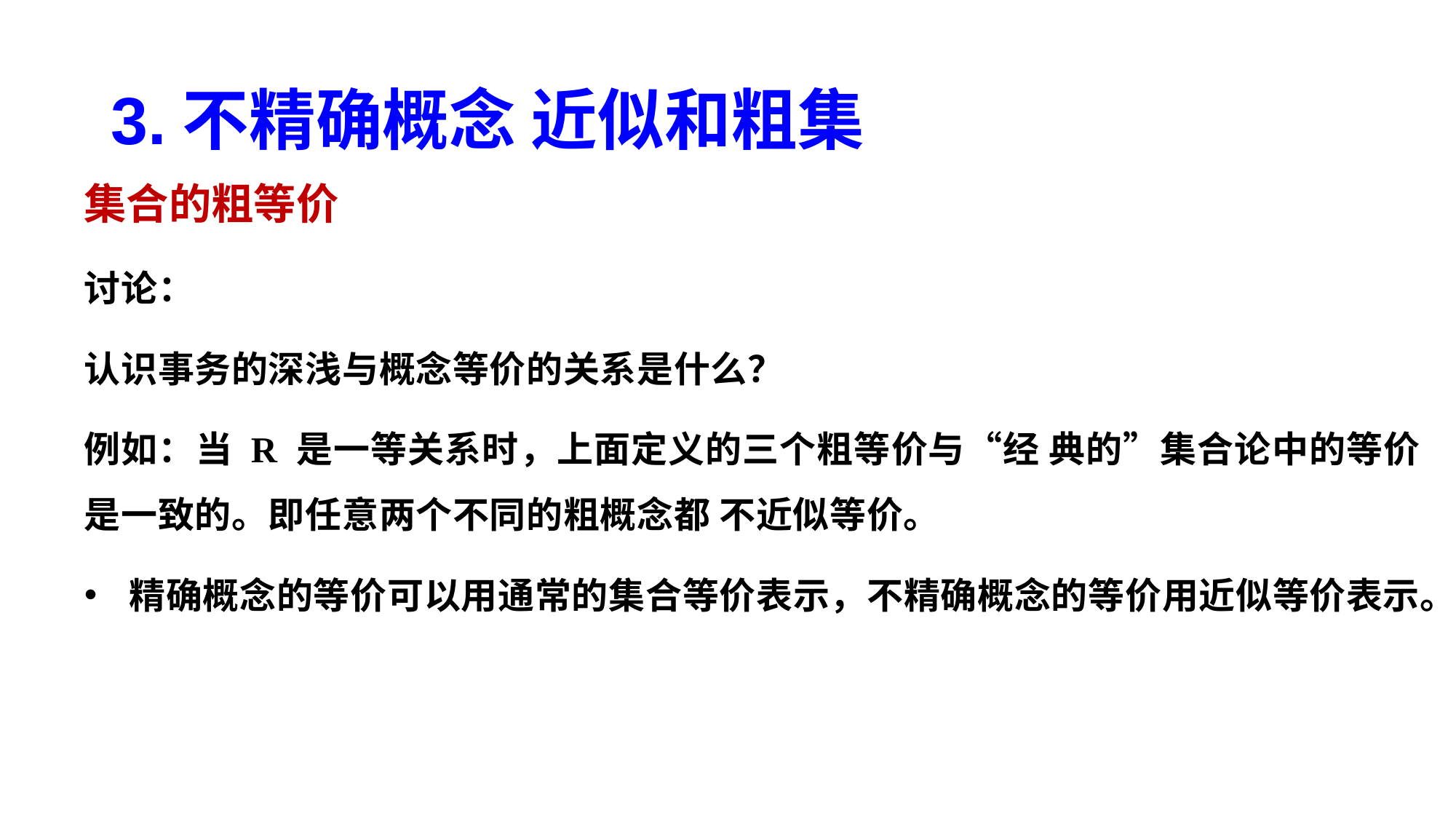

# 3.不精确概念 近似和粗集
集合的粗等价
讨论：
认识事务的深浅与概念等价的关系是什么？
例如：当 R 是一等关系时，上面定义的三个粗等价与“经 典的”集合论中的等价是一致的。即任意两个不同的粗概念都 不近似等价。
 精确概念的等价可以用通常的集合等价表示，不精确概念的等价用近似等价表示。